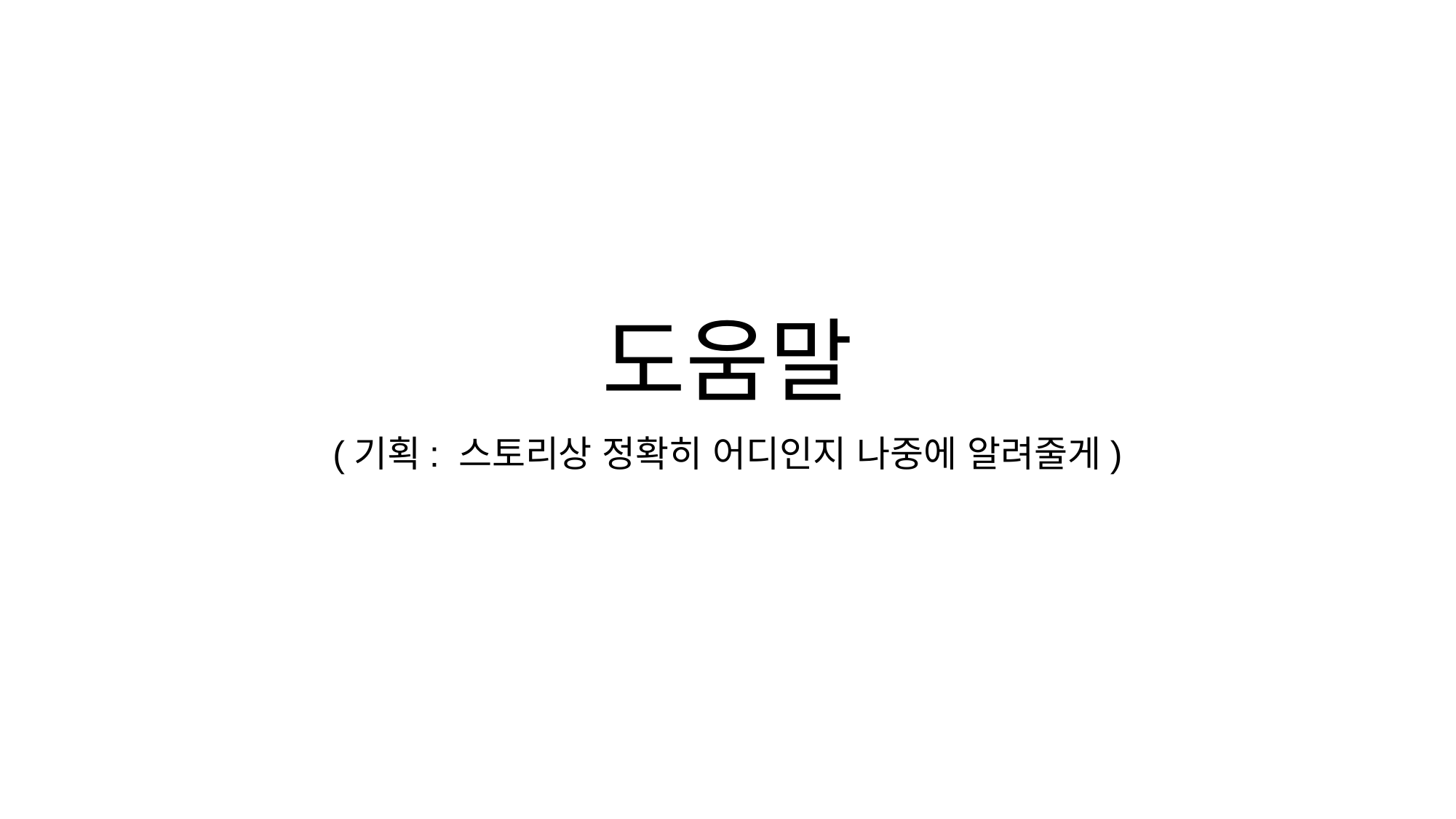

# 도움말
(기획: 스토리상 정확히 어디인지 나중에 알려줄게)